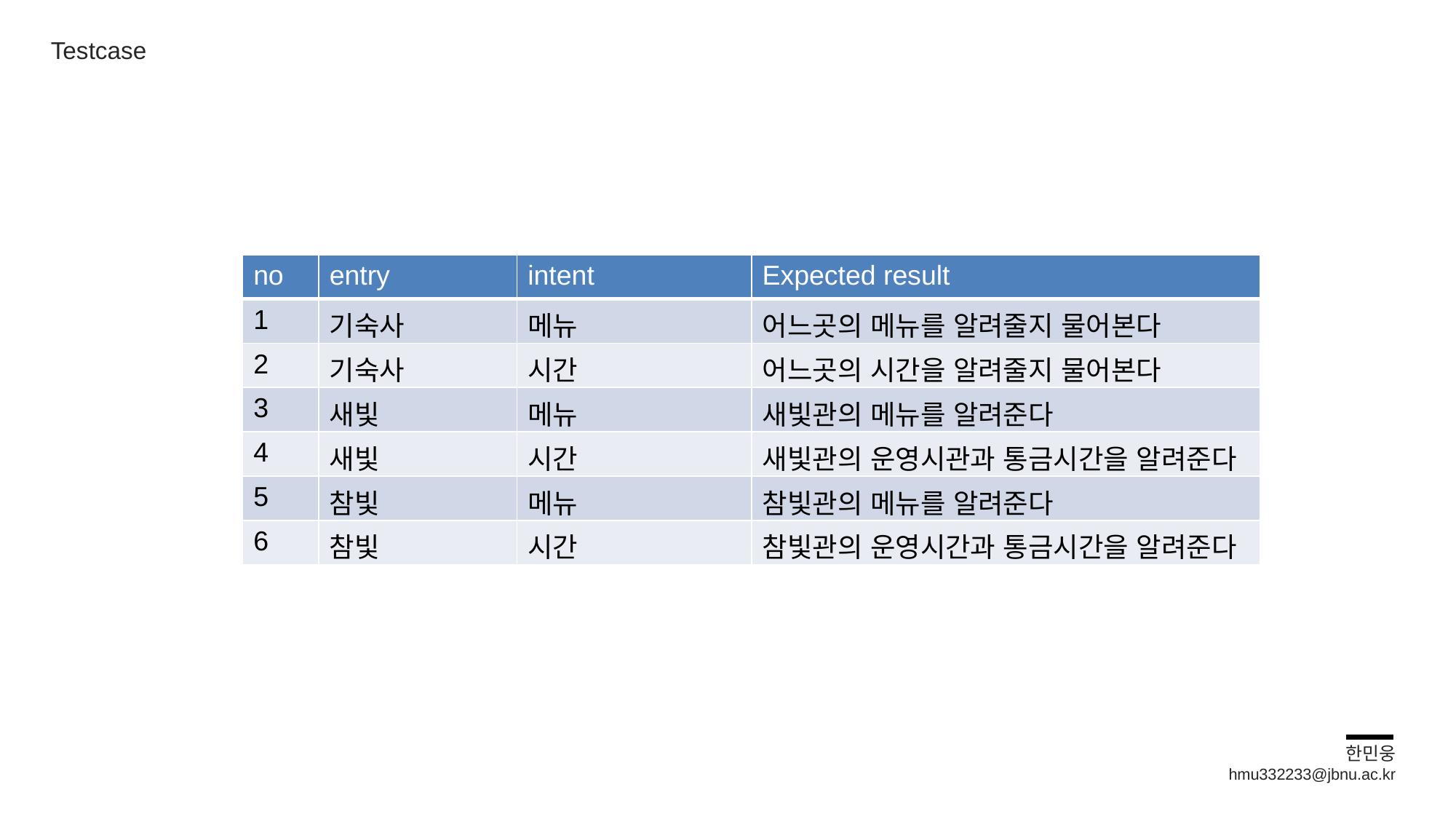

Testcase
| no | entry | intent | Expected result |
| --- | --- | --- | --- |
| 1 | 기숙사 | 메뉴 | 어느곳의 메뉴를 알려줄지 물어본다 |
| 2 | 기숙사 | 시간 | 어느곳의 시간을 알려줄지 물어본다 |
| 3 | 새빛 | 메뉴 | 새빛관의 메뉴를 알려준다 |
| 4 | 새빛 | 시간 | 새빛관의 운영시관과 통금시간을 알려준다 |
| 5 | 참빛 | 메뉴 | 참빛관의 메뉴를 알려준다 |
| 6 | 참빛 | 시간 | 참빛관의 운영시간과 통금시간을 알려준다 |
한민웅
hmu332233@jbnu.ac.kr